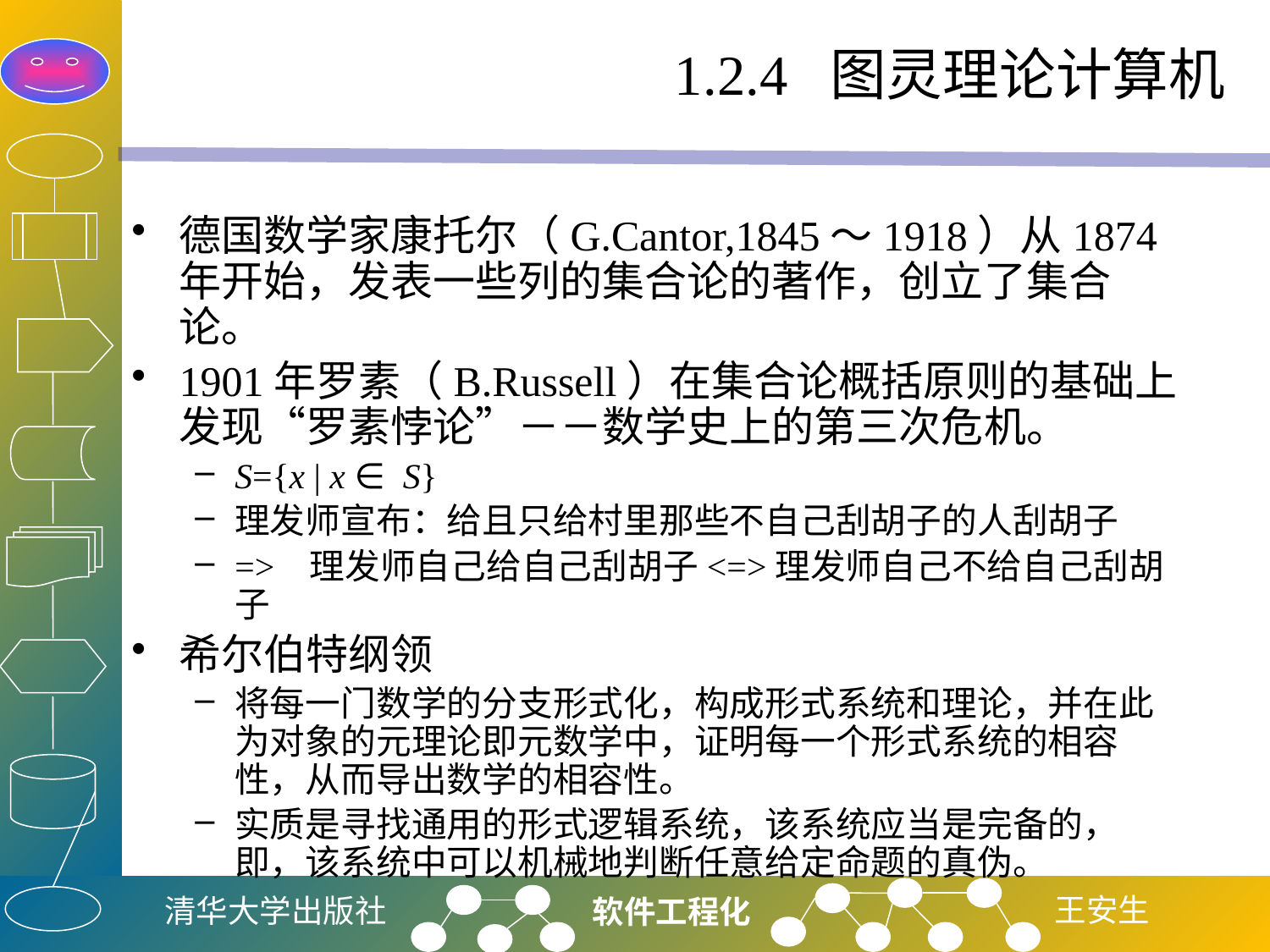

# 1.2.4  图灵理论计算机
德国数学家康托尔（G.Cantor,1845～1918）从1874年开始，发表一些列的集合论的著作，创立了集合论。
1901年罗素（B.Russell）在集合论概括原则的基础上发现“罗素悖论”－－数学史上的第三次危机。
S={x | x ∈  S}
理发师宣布：给且只给村里那些不自己刮胡子的人刮胡子
=>   理发师自己给自己刮胡子<=>理发师自己不给自己刮胡子
希尔伯特纲领
将每一门数学的分支形式化，构成形式系统和理论，并在此为对象的元理论即元数学中，证明每一个形式系统的相容性，从而导出数学的相容性。
实质是寻找通用的形式逻辑系统，该系统应当是完备的，即，该系统中可以机械地判断任意给定命题的真伪。